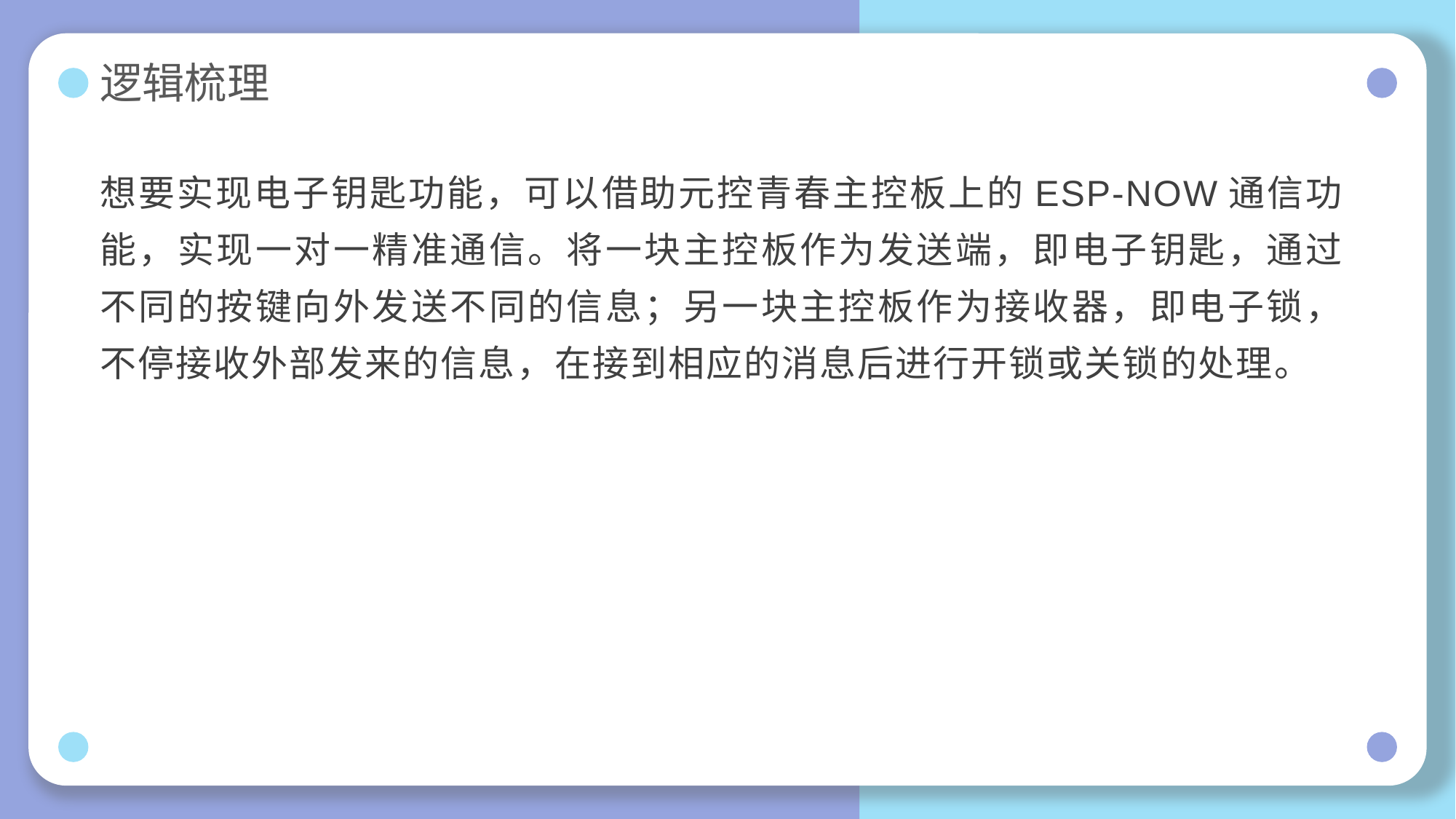

# 逻辑梳理
想要实现电子钥匙功能，可以借助元控青春主控板上的ESP-NOW通信功能，实现一对一精准通信。将一块主控板作为发送端，即电子钥匙，通过不同的按键向外发送不同的信息；另一块主控板作为接收器，即电子锁，不停接收外部发来的信息，在接到相应的消息后进行开锁或关锁的处理。